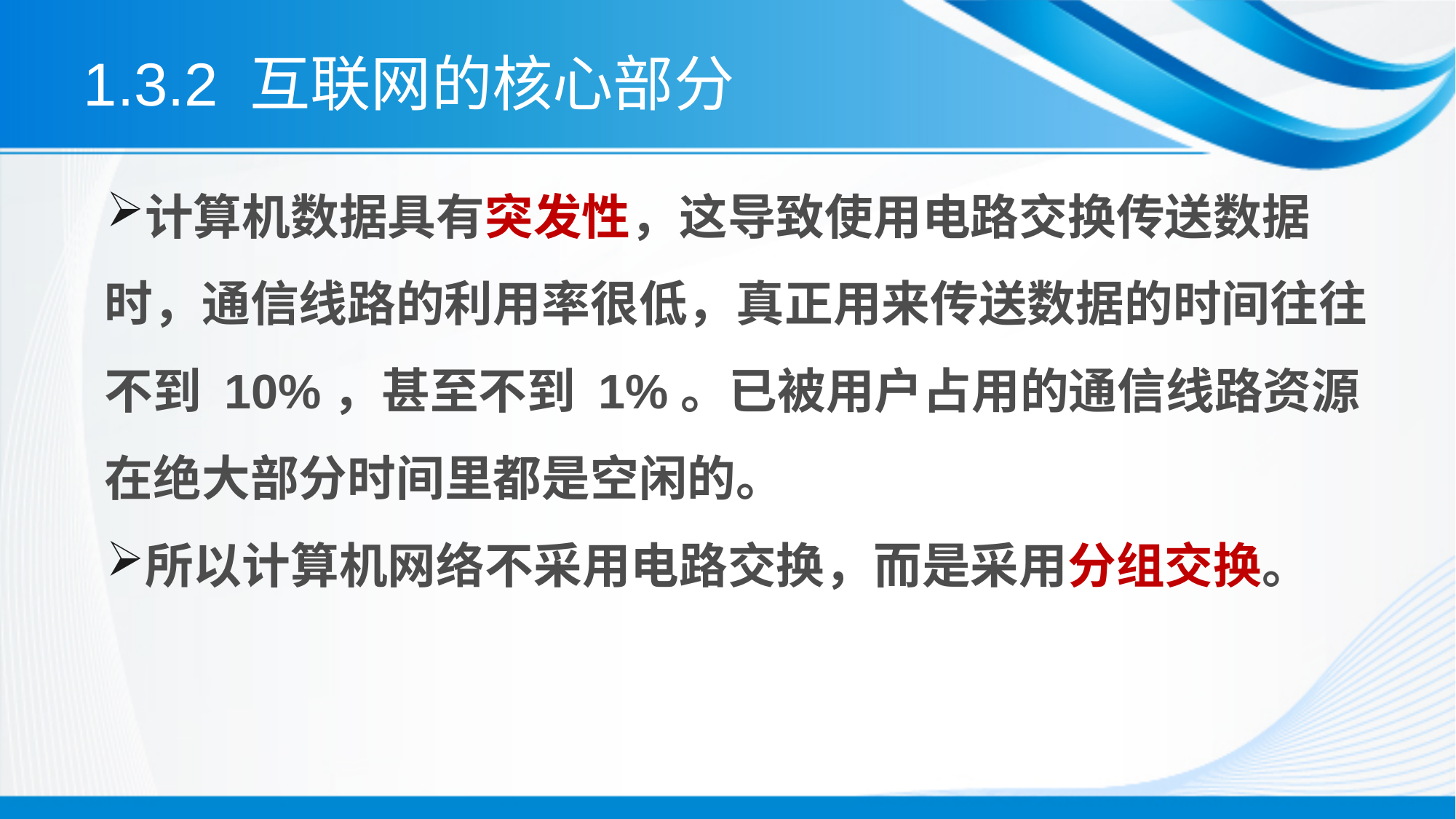

# 1.3.2 互联网的核心部分
计算机数据具有突发性，这导致使用电路交换传送数据时，通信线路的利用率很低，真正用来传送数据的时间往往不到 10%，甚至不到 1%。已被用户占用的通信线路资源在绝大部分时间里都是空闲的。
所以计算机网络不采用电路交换，而是采用分组交换。